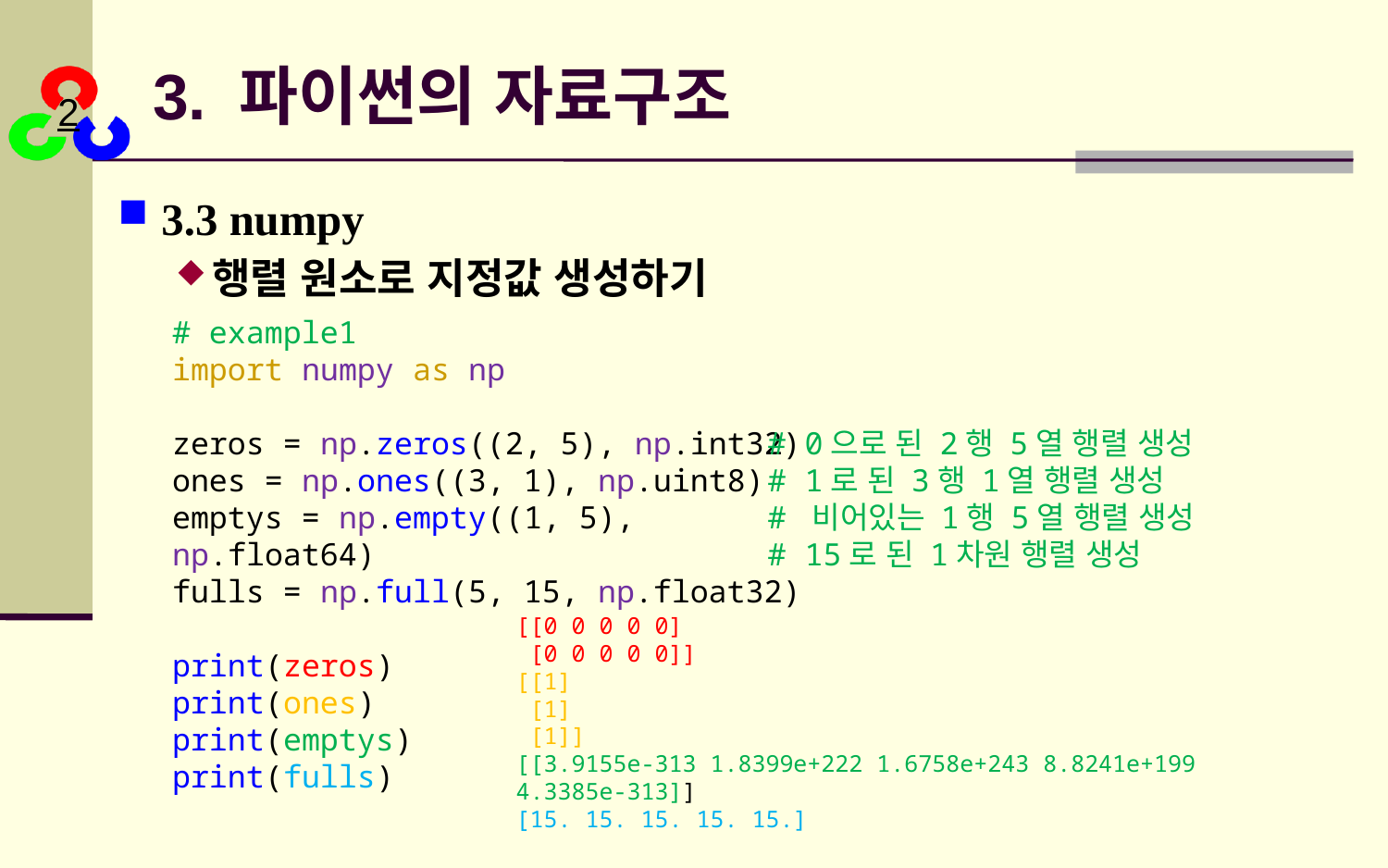

# 3. 파이썬의 자료구조
3.3 numpy
행렬 원소로 지정값 생성하기
# example1
import numpy as np
zeros = np.zeros((2, 5), np.int32)
ones = np.ones((3, 1), np.uint8)
emptys = np.empty((1, 5), np.float64)
fulls = np.full(5, 15, np.float32)
print(zeros)
print(ones)
print(emptys)
print(fulls)

# 0으로 된 2행 5열 행렬 생성
# 1로 된 3행 1열 행렬 생성
# 비어있는 1행 5열 행렬 생성
# 15로 된 1차원 행렬 생성
[[0 0 0 0 0]
 [0 0 0 0 0]]
[[1]
 [1]
 [1]]
[[3.9155e-313 1.8399e+222 1.6758e+243 8.8241e+199 4.3385e-313]]
[15. 15. 15. 15. 15.]